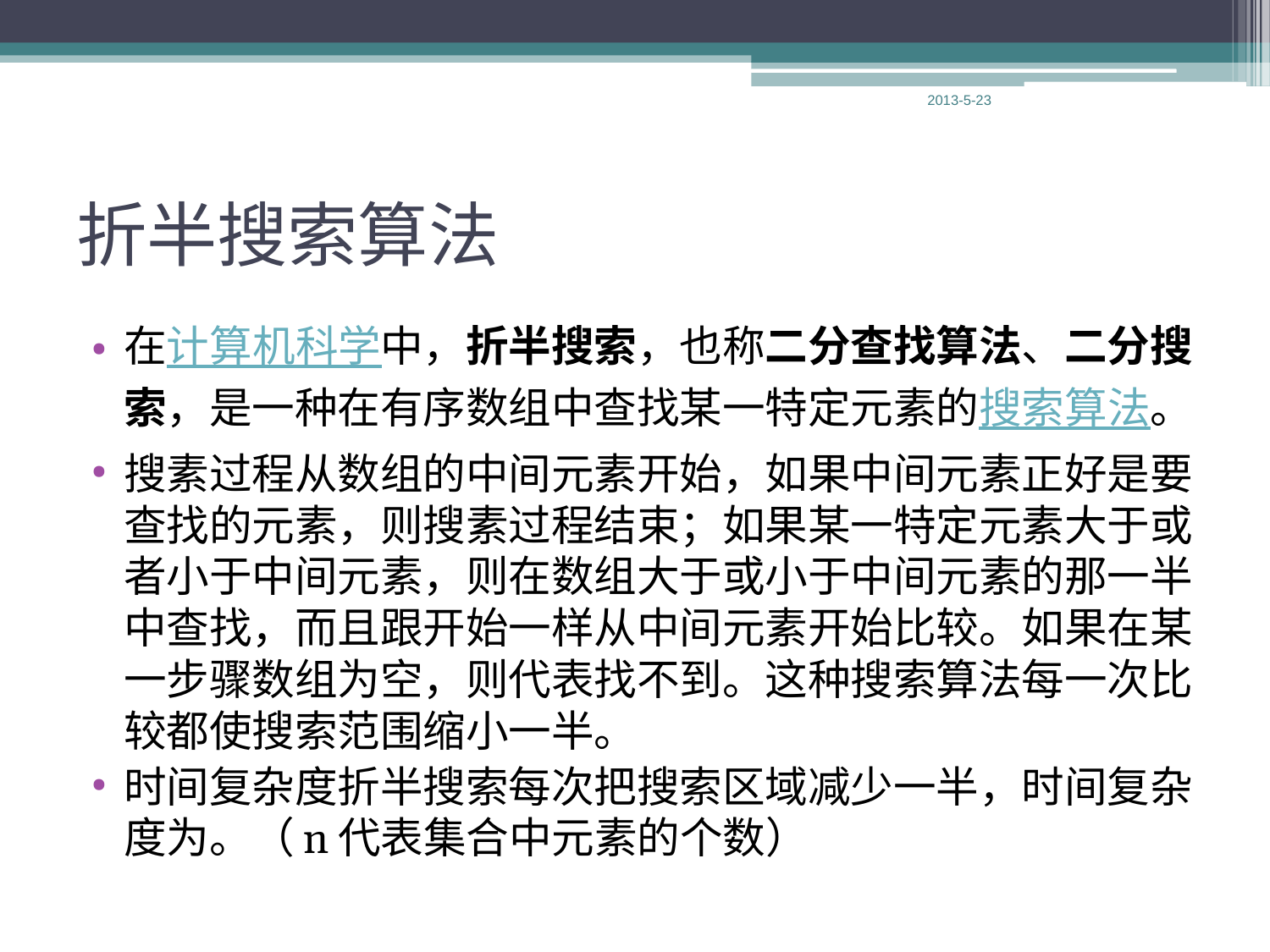

2013-5-23
# 折半搜索算法
在计算机科学中，折半搜索，也称二分查找算法、二分搜索，是一种在有序数组中查找某一特定元素的搜索算法。
搜素过程从数组的中间元素开始，如果中间元素正好是要查找的元素，则搜素过程结束；如果某一特定元素大于或者小于中间元素，则在数组大于或小于中间元素的那一半中查找，而且跟开始一样从中间元素开始比较。如果在某一步骤数组为空，则代表找不到。这种搜索算法每一次比较都使搜索范围缩小一半。
时间复杂度折半搜索每次把搜索区域减少一半，时间复杂度为。（n代表集合中元素的个数）